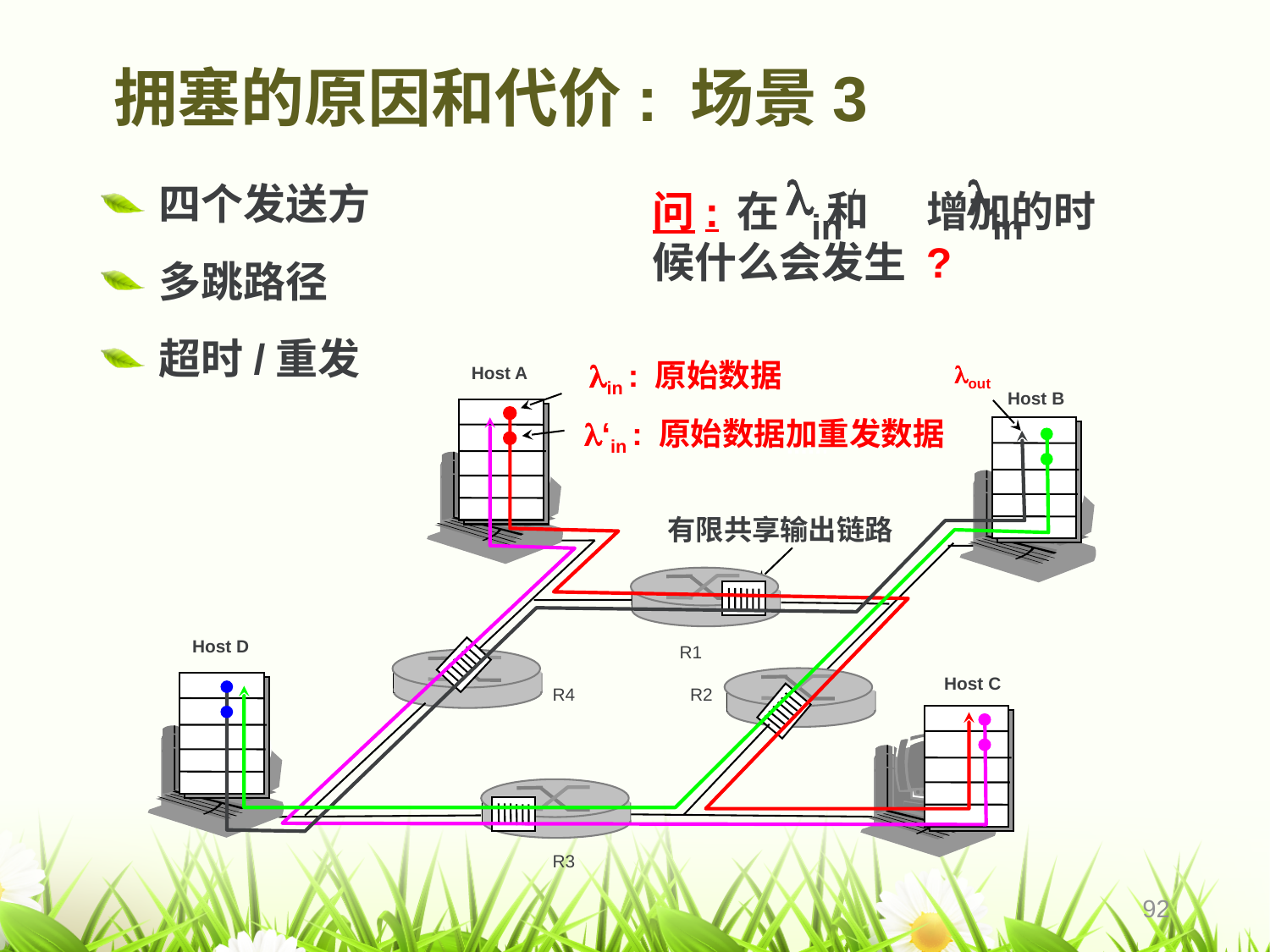

# 拥塞的原因和代价: 场景3
λ
in

λ
in
四个发送方
多跳路径
超时/重发

问: 在     和      增加的时候什么会发生 ?
λin : 原始数据
λout
Host A

Host B

λ‘in : 原始数据加重发数据

有限共享输出链路

Host D

R1

Host C

R4
R2

R3
92